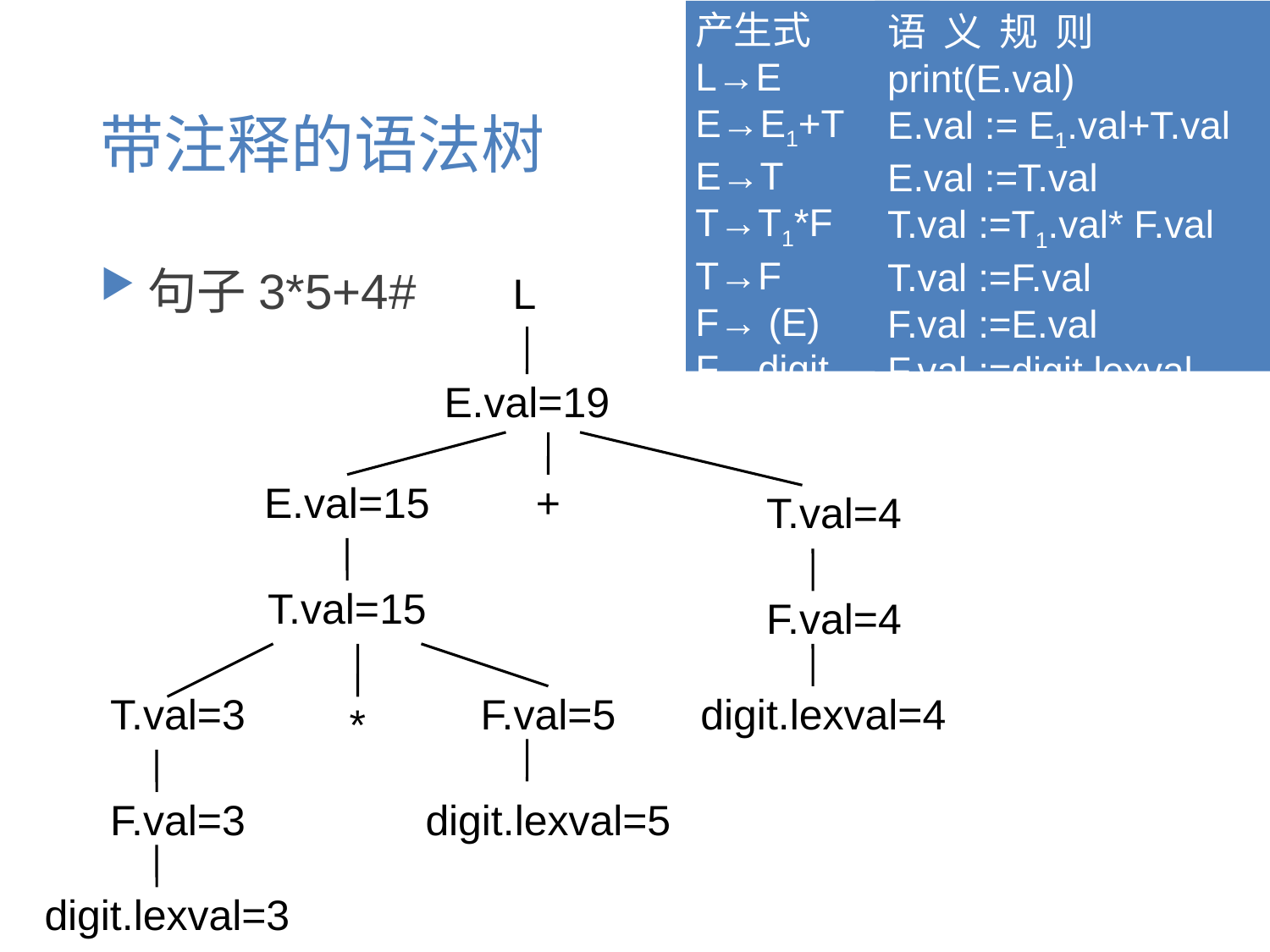

产生式
L→E
E→E1+T
E→T
T→T1*F
T→F
F→ (E)
F→digit

语  义  规  则
print(E.val)
E.val := E1.val+T.val
E.val :=T.val
T.val :=T1.val* F.val
T.val :=F.val
F.val :=E.val
F.val :=digit.lexval
# 带注释的语法树
句子3*5+4#
L

E.val=19

E.val=15
+
T.val=4

T.val=15
F.val=4

T.val=3
F.val=5
digit.lexval=4
*

F.val=3
digit.lexval=5

digit.lexval=3